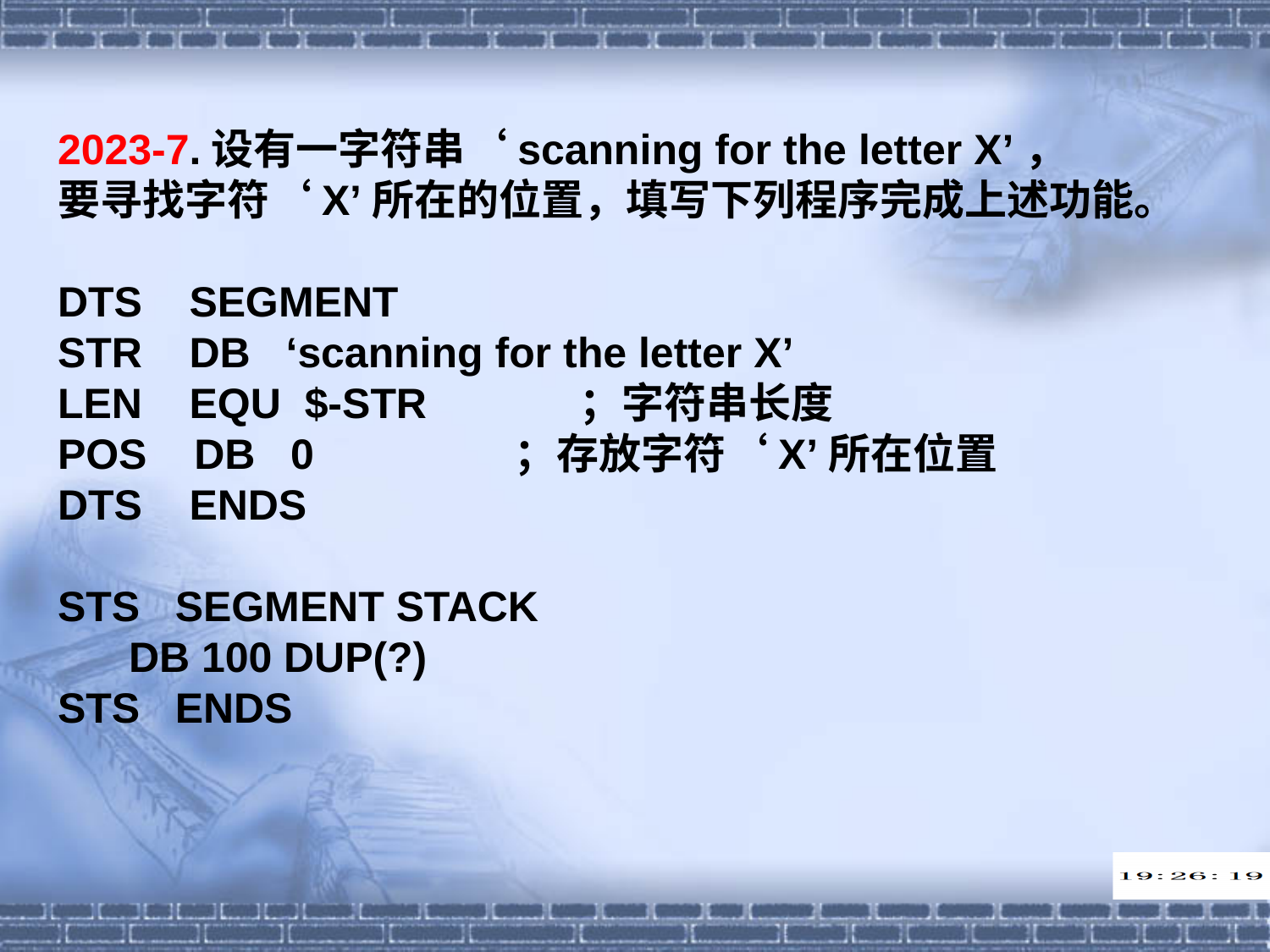

2023-7.设有一字符串‘scanning for the letter X’，
要寻找字符‘X’所在的位置，填写下列程序完成上述功能。

DTS    SEGMENT
STR    DB   ‘scanning for the letter X’
LEN    EQU  $-STR            ；字符串长度
POS    DB   0                ；存放字符‘X’所在位置
DTS    ENDS

STS   SEGMENT STACK
      DB 100 DUP(?)
STS   ENDS
69